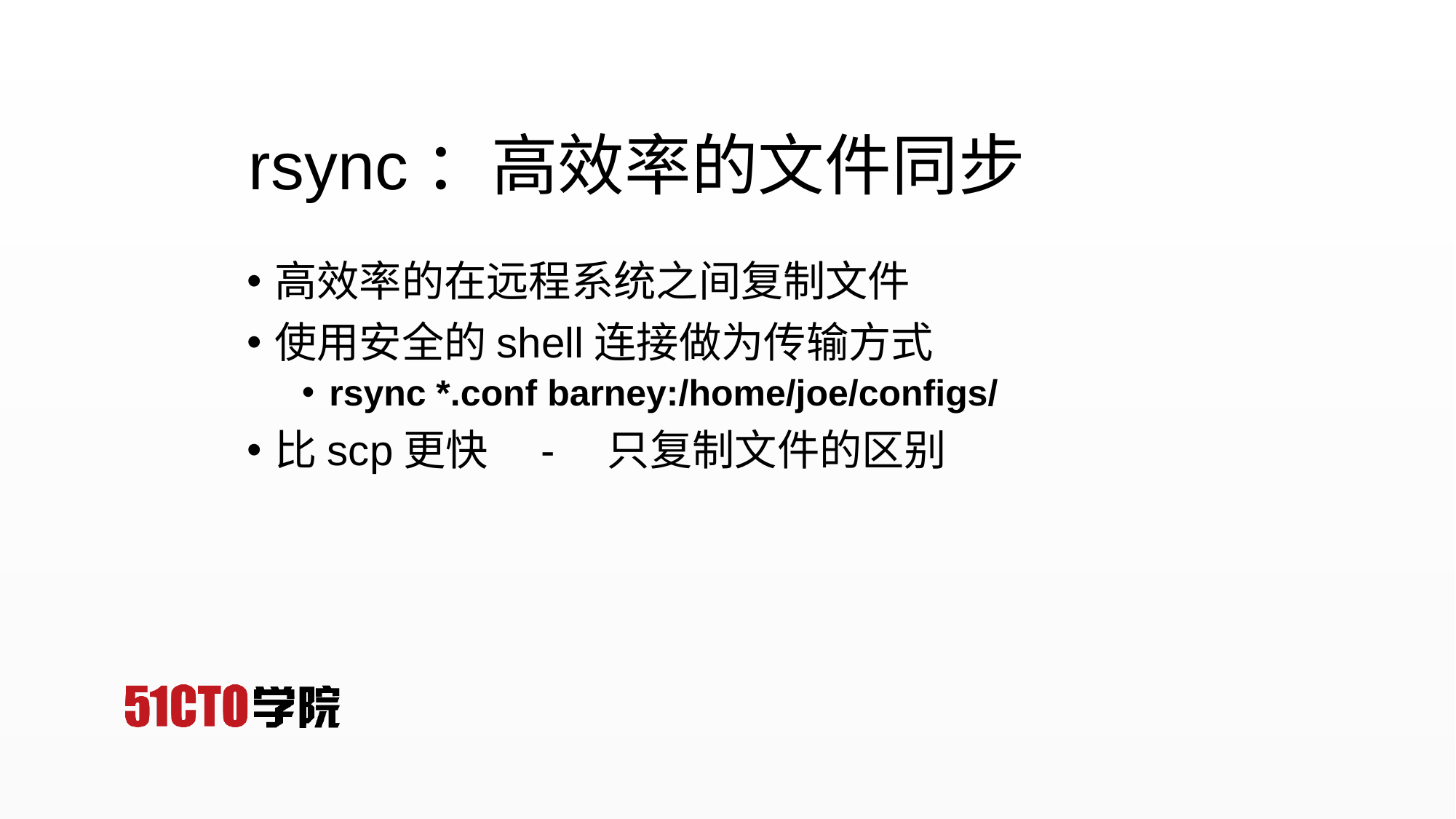

# rsync：高效率的文件同步
高效率的在远程系统之间复制文件
使用安全的shell连接做为传输方式
rsync *.conf barney:/home/joe/configs/
比scp更快　-　只复制文件的区别